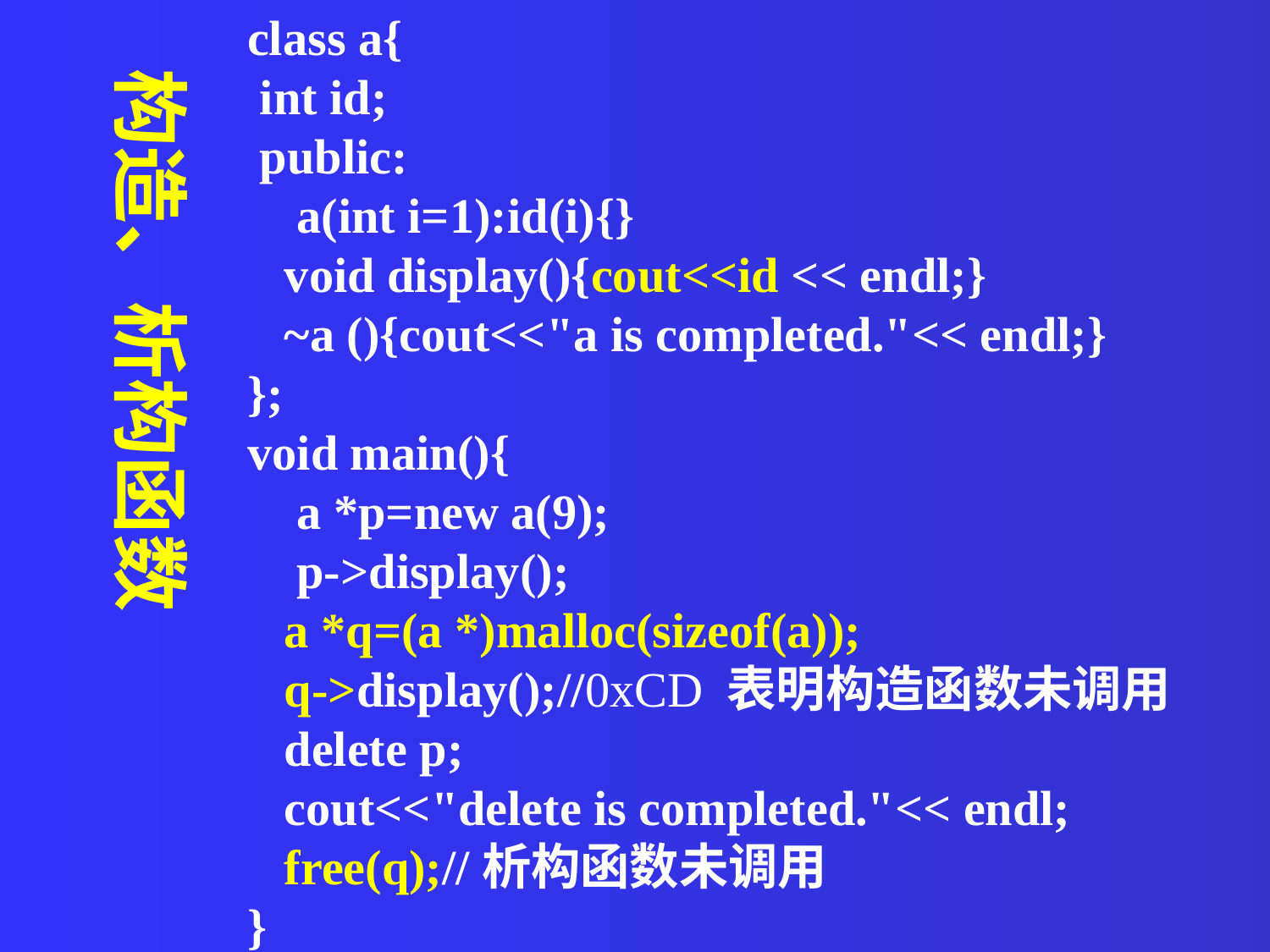

class a{
 int id;
 public:
    a(int i=1):id(i){}
   void display(){cout<<id << endl;}
   ~a (){cout<<"a is completed."<< endl;}
};
void main(){
    a *p=new a(9);
    p->display();
   a *q=(a *)malloc(sizeof(a));
   q->display();//0xCD 表明构造函数未调用
   delete p;
   cout<<"delete is completed."<< endl;
   free(q);//析构函数未调用
}
构造、析构函数